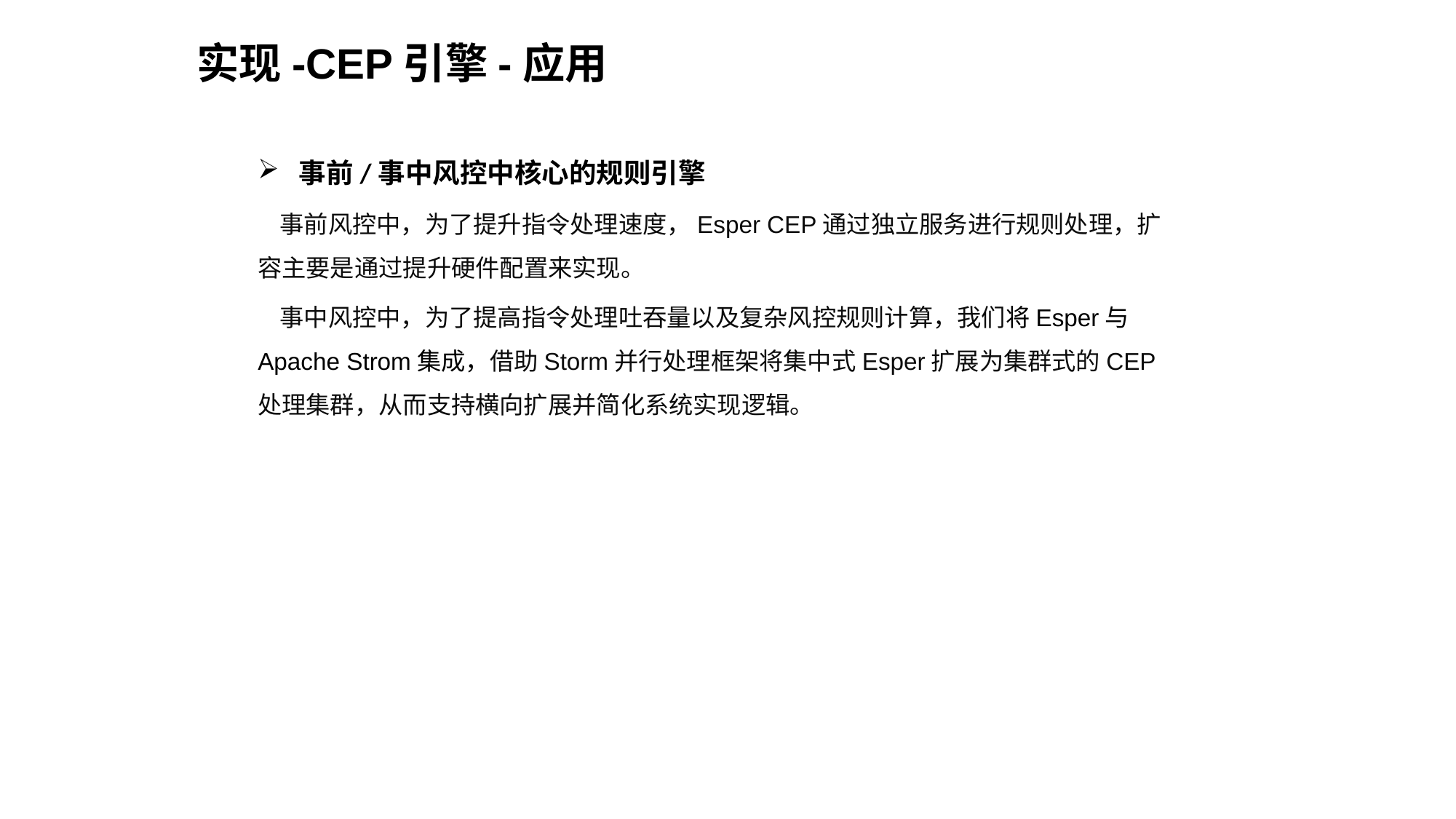

实现-CEP引擎-应用
事前/事中风控中核心的规则引擎
   事前风控中，为了提升指令处理速度，Esper CEP通过独立服务进行规则处理，扩容主要是通过提升硬件配置来实现。
   事中风控中，为了提高指令处理吐吞量以及复杂风控规则计算，我们将Esper与Apache Strom集成，借助Storm并行处理框架将集中式Esper扩展为集群式的CEP处理集群，从而支持横向扩展并简化系统实现逻辑。